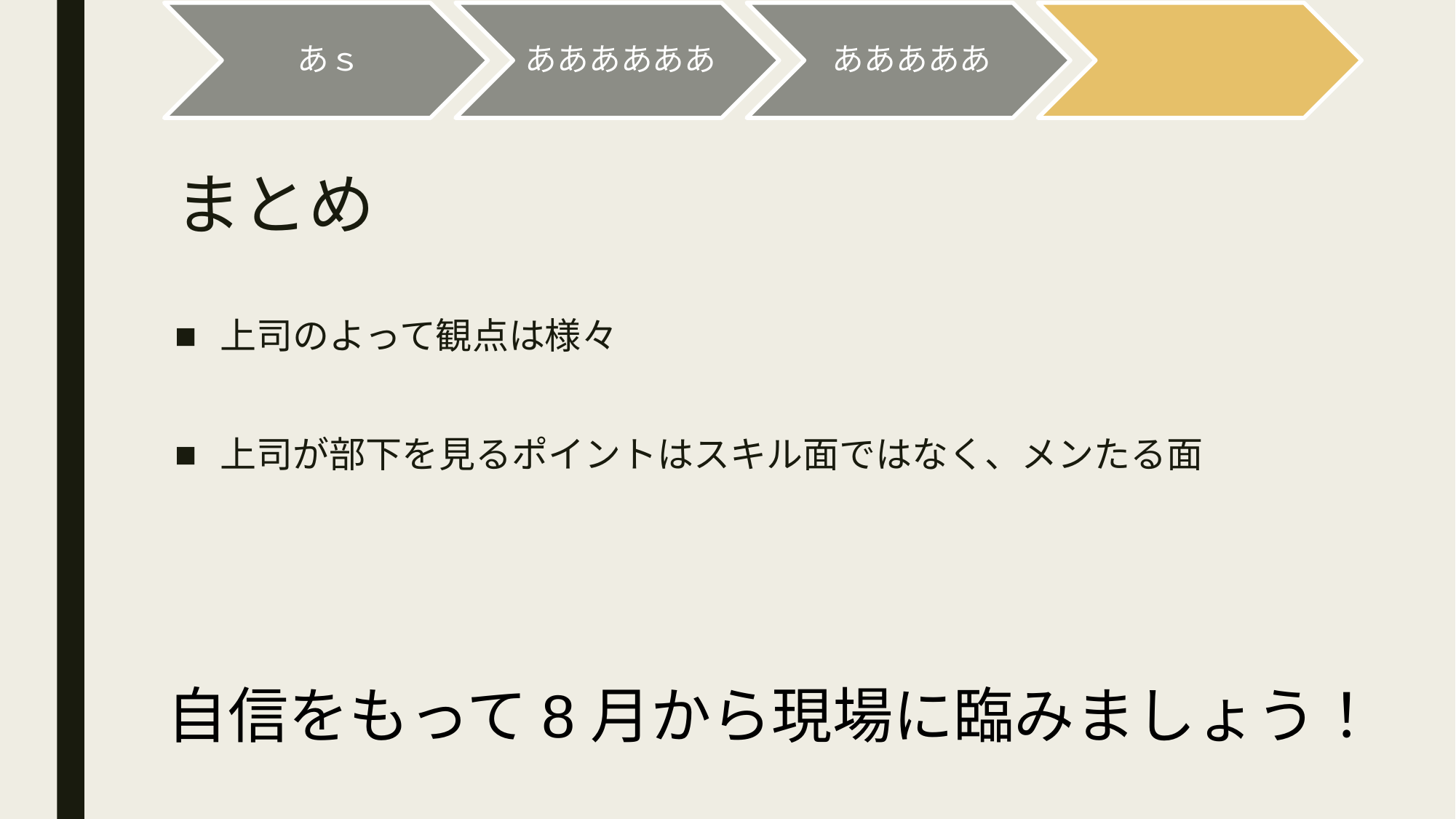

あｓ
ああああああ
あああああ

# まとめ
上司のよって観点は様々

上司が部下を見るポイントはスキル面ではなく、メンたる面

自信をもって8月から現場に臨みましょう！